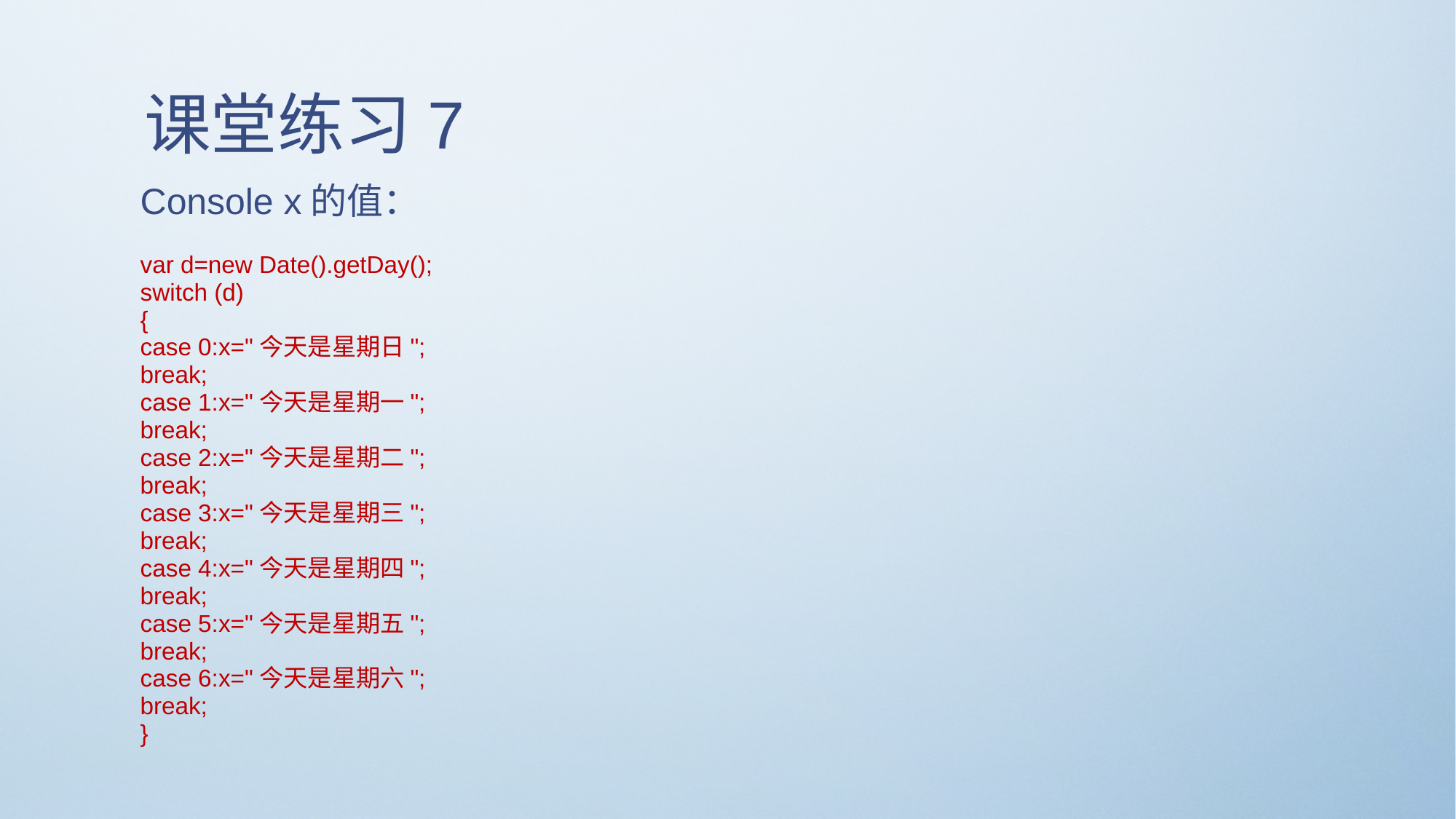

课堂练习7
Console x的值：
var d=new Date().getDay(); 
switch (d) 
{ 
case 0:x="今天是星期日"; 
break; 
case 1:x="今天是星期一"; 
break; 
case 2:x="今天是星期二"; 
break; 
case 3:x="今天是星期三"; 
break; 
case 4:x="今天是星期四"; 
break; 
case 5:x="今天是星期五"; 
break; 
case 6:x="今天是星期六"; 
break; 
}